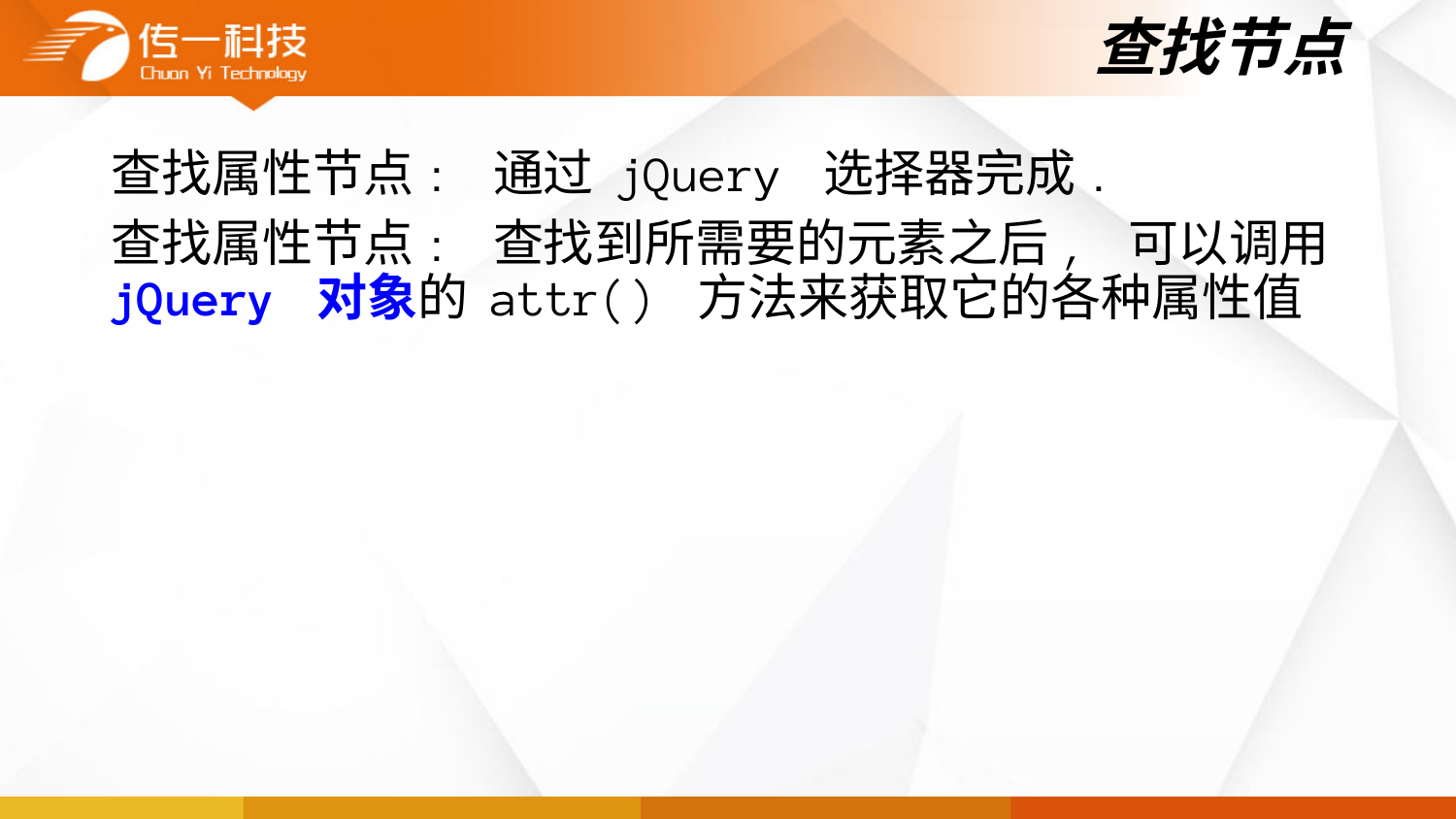

# 查找节点
查找属性节点: 通过 jQuery 选择器完成.
查找属性节点: 查找到所需要的元素之后, 可以调用 jQuery 对象的 attr() 方法来获取它的各种属性值